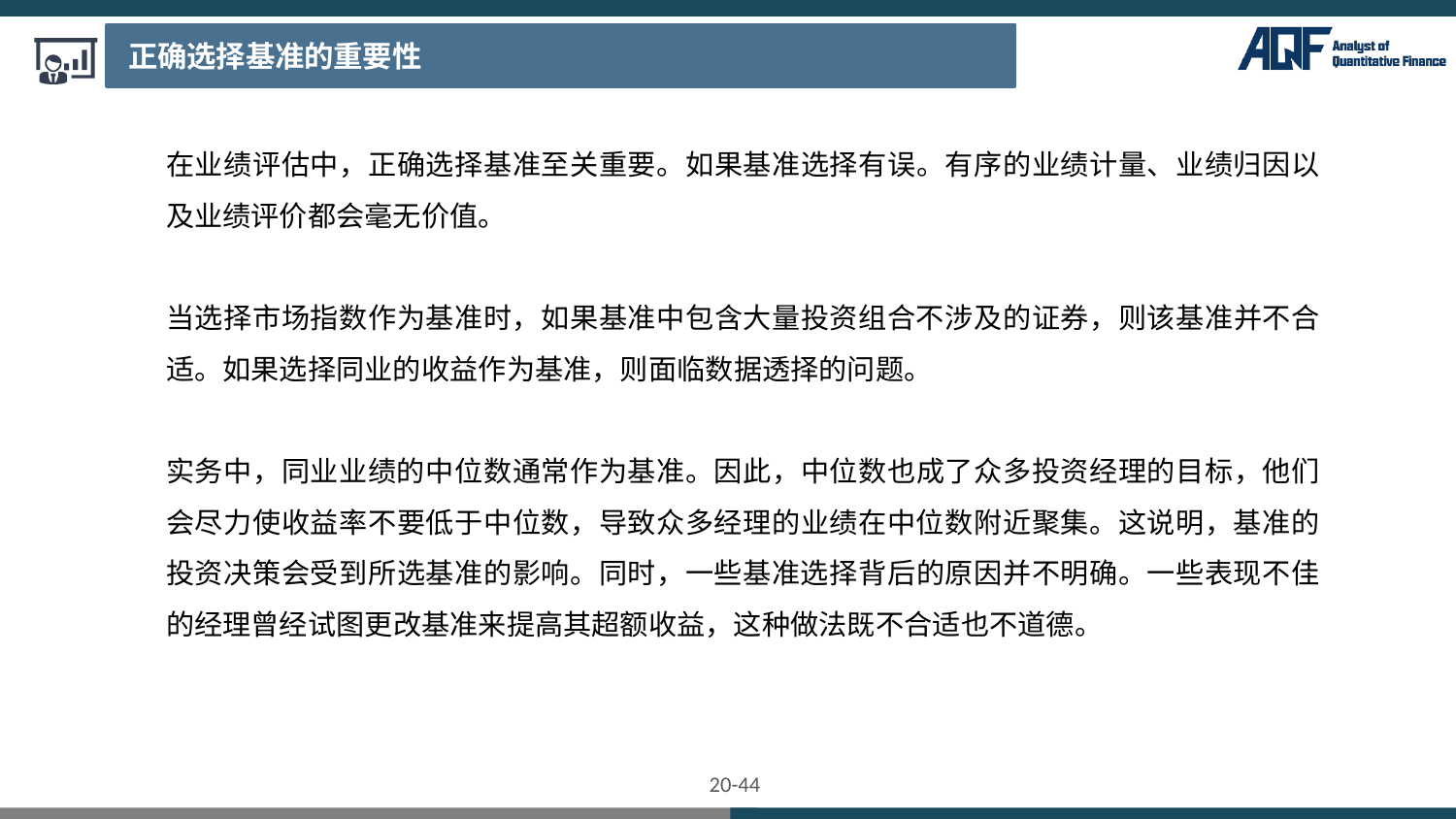

正确选择基准的重要性
在业绩评估中，正确选择基准至关重要。如果基准选择有误。有序的业绩计量、业绩归因以及业绩评价都会毫无价值。

当选择市场指数作为基准时，如果基准中包含大量投资组合不涉及的证券，则该基准并不合适。如果选择同业的收益作为基准，则面临数据透择的问题。

实务中，同业业绩的中位数通常作为基准。因此，中位数也成了众多投资经理的目标，他们会尽力使收益率不要低于中位数，导致众多经理的业绩在中位数附近聚集。这说明，基准的投资决策会受到所选基准的影响。同时，一些基准选择背后的原因并不明确。一些表现不佳的经理曾经试图更改基准来提高其超额收益，这种做法既不合适也不道德。